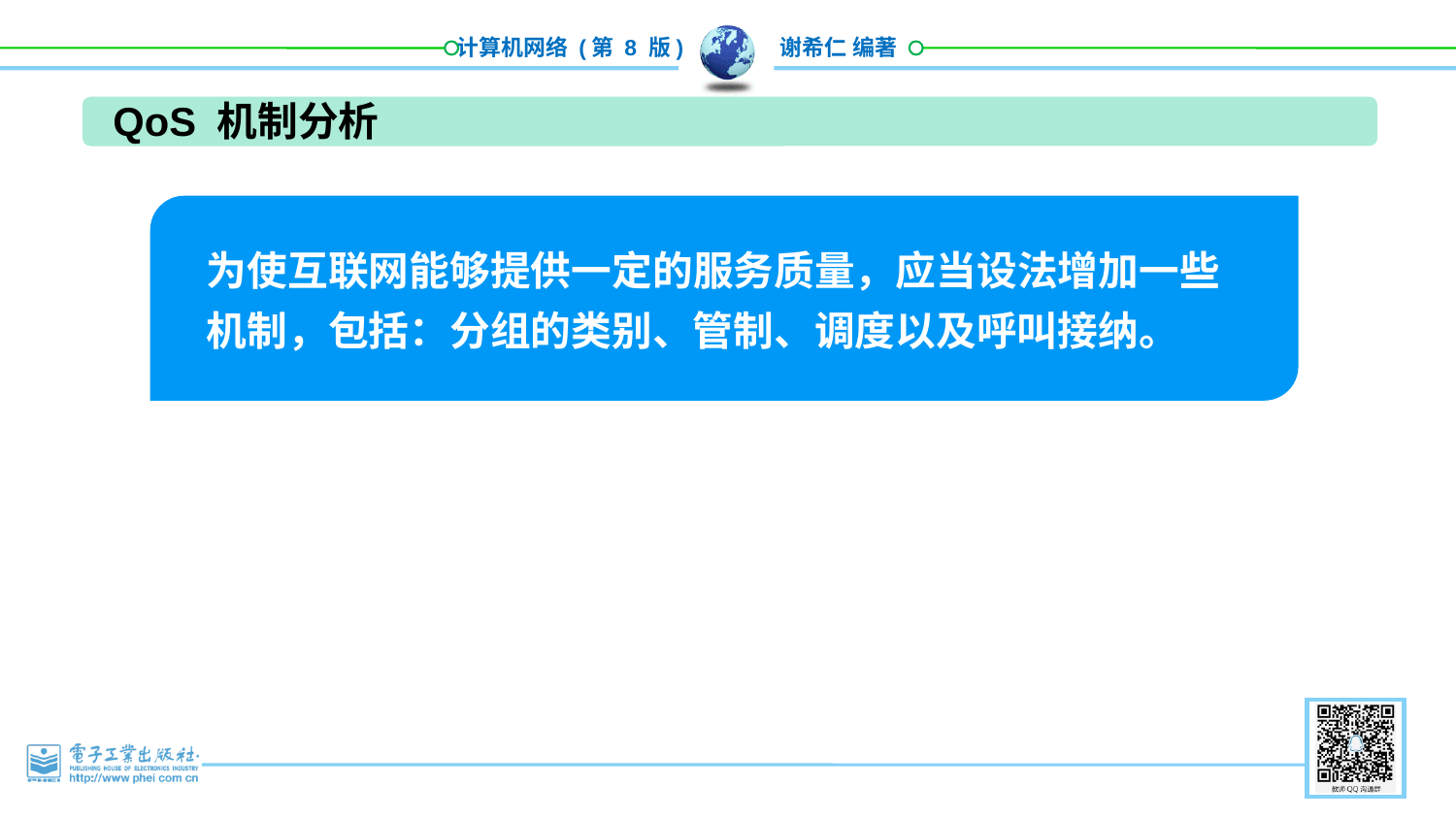

QoS 机制分析

为使互联网能够提供一定的服务质量，应当设法增加一些机制，包括：分组的类别、管制、调度以及呼叫接纳。